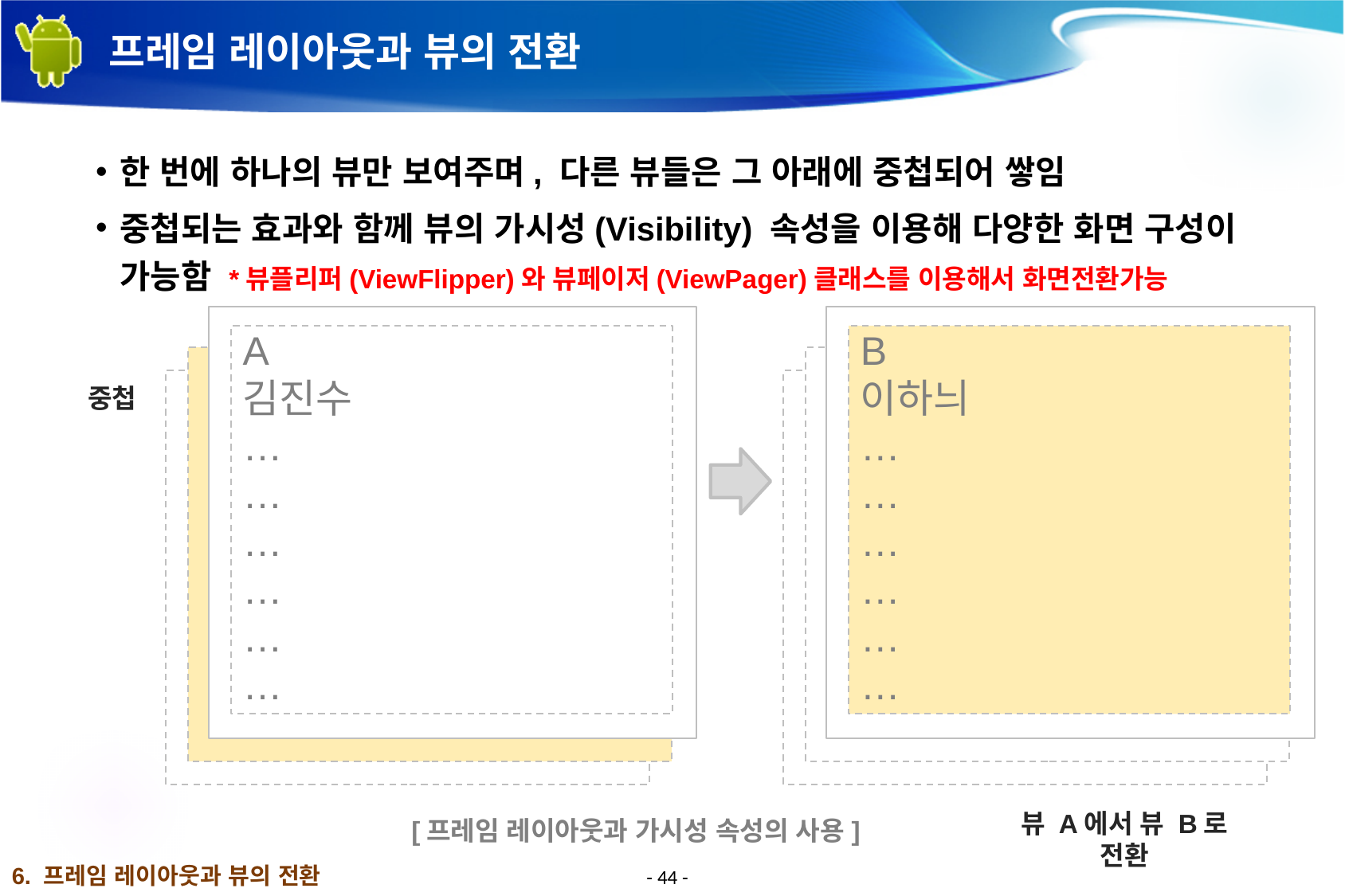

# 프레임 레이아웃과 뷰의 전환
한 번에 하나의 뷰만 보여주며, 다른 뷰들은 그 아래에 중첩되어 쌓임
중첩되는 효과와 함께 뷰의 가시성(Visibility) 속성을 이용해 다양한 화면 구성이 가능함 *뷰플리퍼(ViewFlipper)와 뷰페이저(ViewPager)클래스를 이용해서 화면전환가능

A
김진수
…
…
…
…
…
…
B
이하늬
…
…
…
…
…
…

중첩

뷰 A에서 뷰 B로 전환
[프레임 레이아웃과 가시성 속성의 사용]
6. 프레임 레이아웃과 뷰의 전환